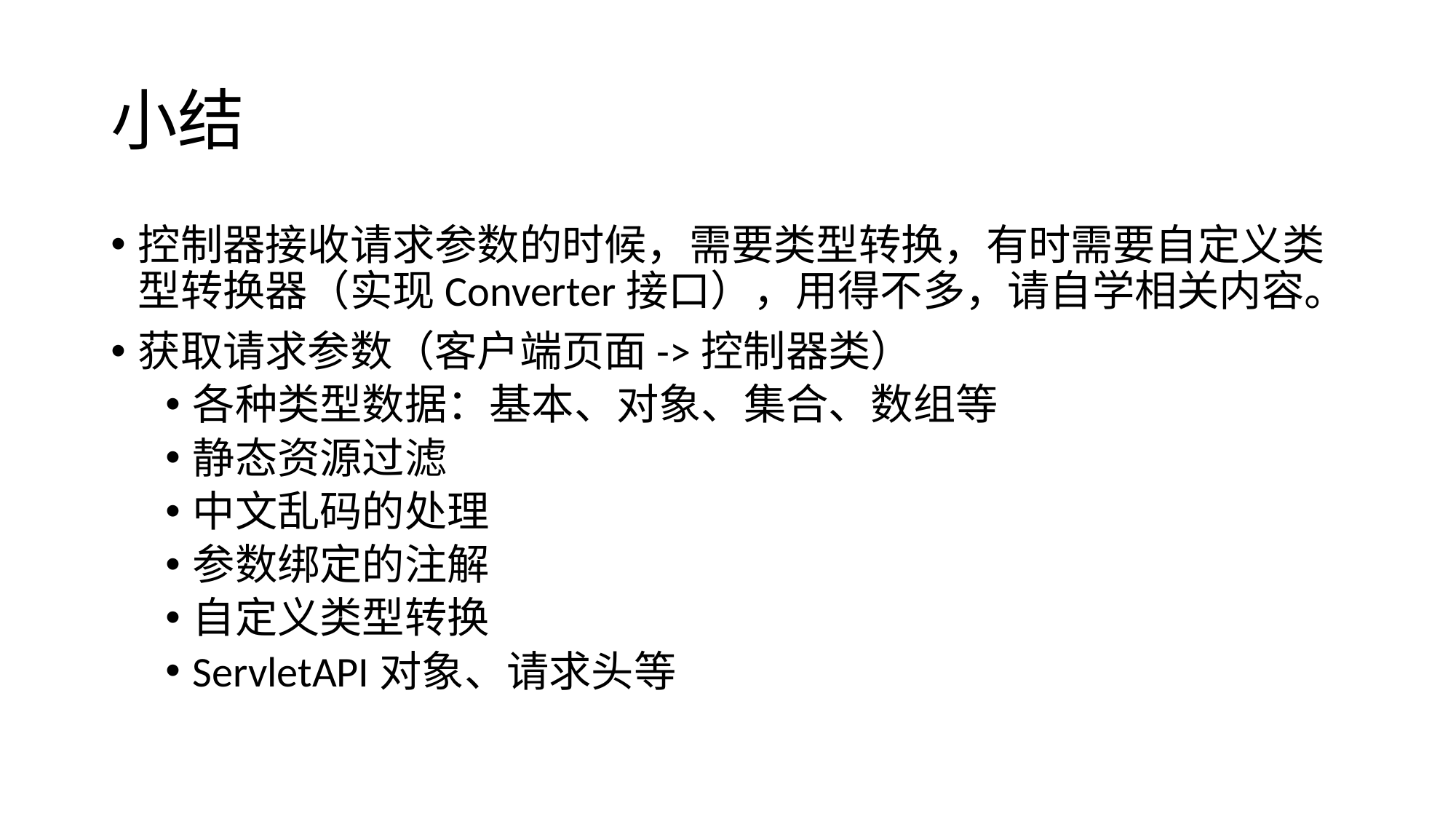

# 小结
控制器接收请求参数的时候，需要类型转换，有时需要自定义类型转换器（实现Converter接口），用得不多，请自学相关内容。
获取请求参数（客户端页面->控制器类）
各种类型数据：基本、对象、集合、数组等
静态资源过滤
中文乱码的处理
参数绑定的注解
自定义类型转换
ServletAPI对象、请求头等